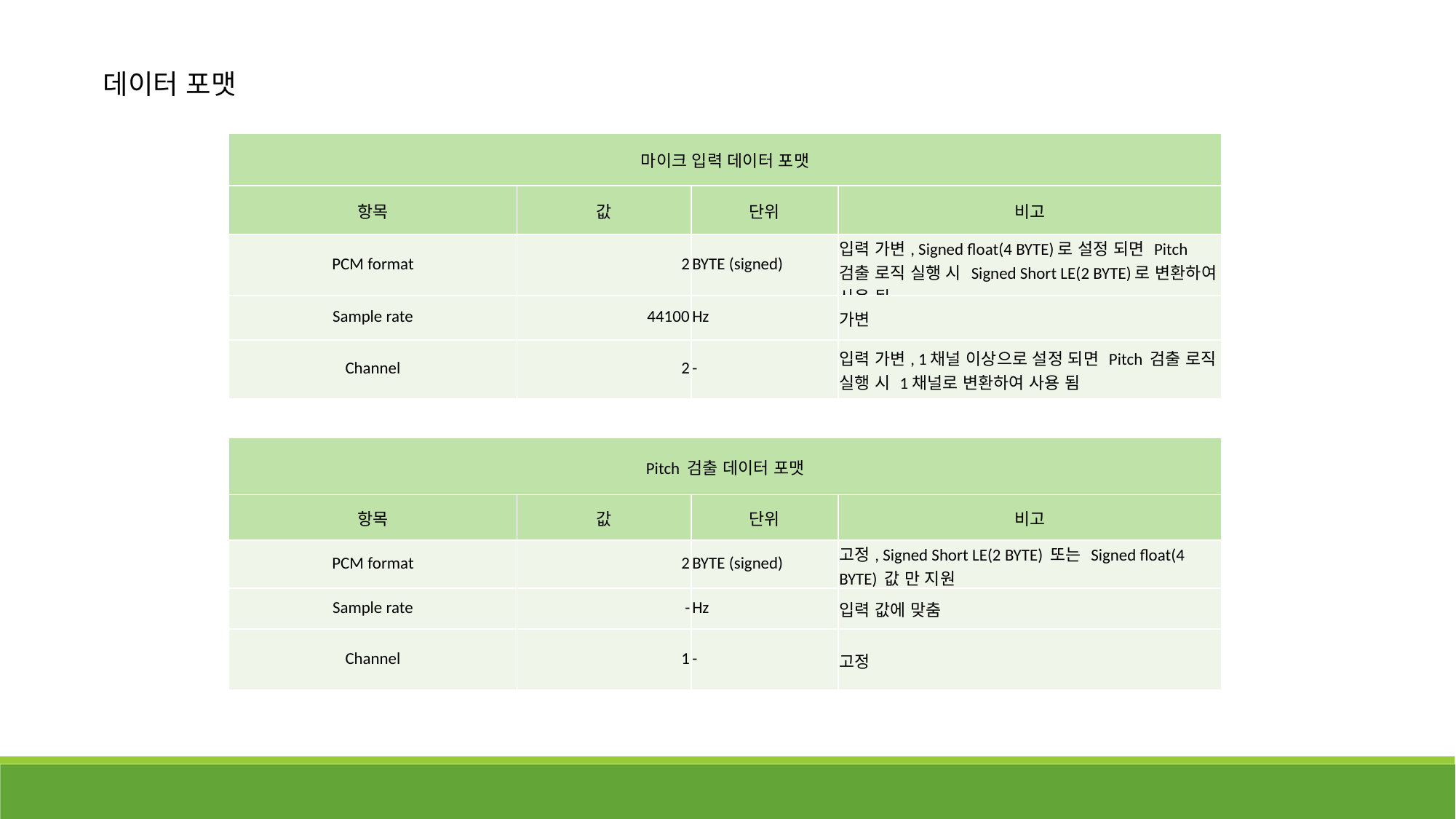

데이터 포맷
| 마이크 입력 데이터 포맷 |  |  |  |
| --- | --- | --- | --- |
| 항목 | 값 | 단위 | 비고 |
| PCM format | 2 | BYTE (signed) | 입력 가변, Signed float(4 BYTE)로 설정 되면 Pitch 검출 로직 실행 시 Signed Short LE(2 BYTE)로 변환하여 사용 됨 |
| Sample rate | 44100 | Hz | 가변 |
| Channel | 2 | - | 입력 가변, 1채널 이상으로 설정 되면 Pitch 검출 로직 실행 시 1채널로 변환하여 사용 됨 |
| Pitch 검출 데이터 포맷 |  |  |  |
| --- | --- | --- | --- |
| 항목 | 값 | 단위 | 비고 |
| PCM format | 2 | BYTE (signed) | 고정, Signed Short LE(2 BYTE) 또는 Signed float(4 BYTE) 값 만 지원 |
| Sample rate | - | Hz | 입력 값에 맞춤 |
| Channel | 1 | - | 고정 |